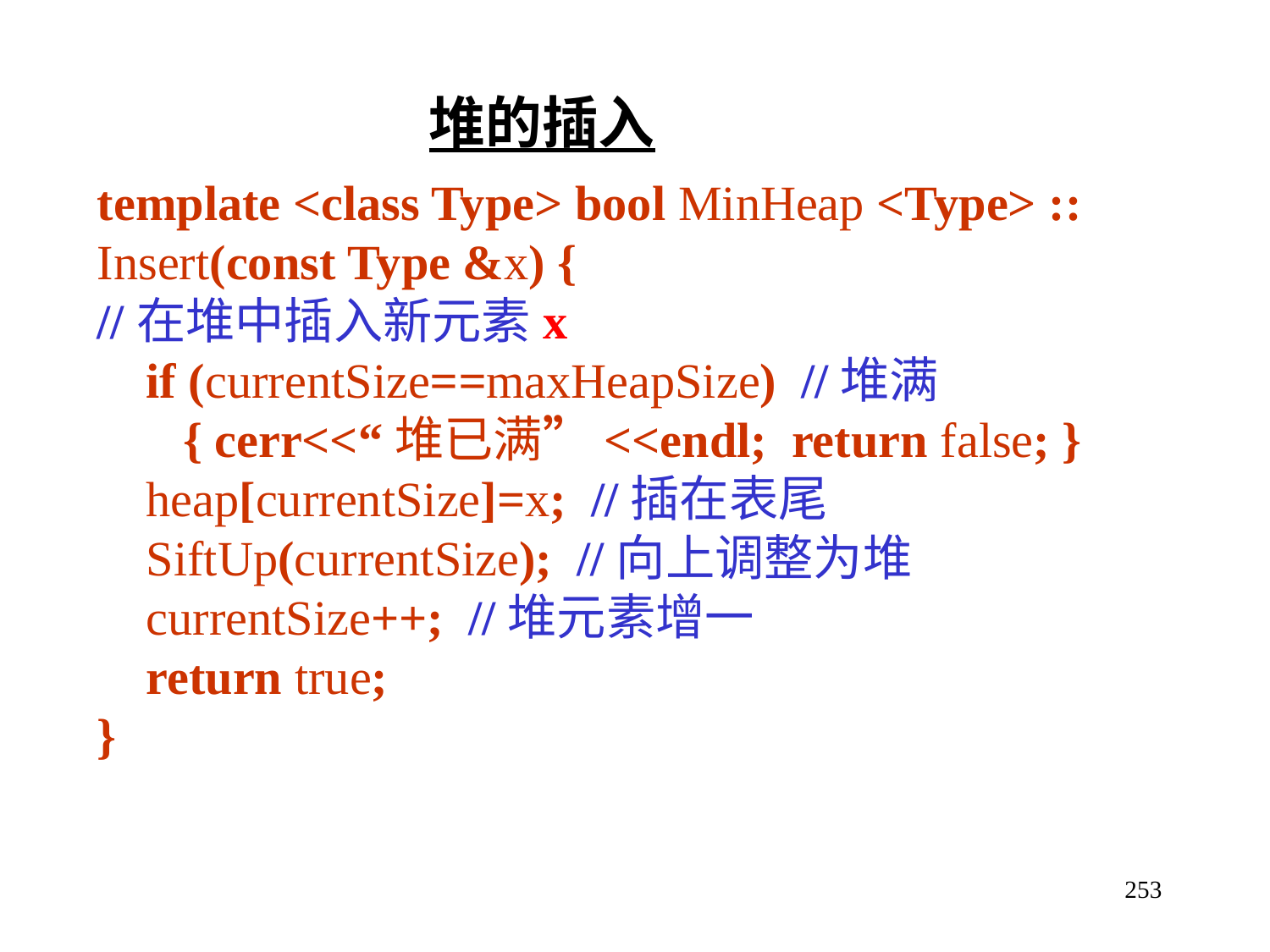

堆的插入
template <class Type> bool MinHeap <Type> ::
Insert(const Type &x) {
//在堆中插入新元素x
    if (currentSize==maxHeapSize)  //堆满
       { cerr<<“堆已满”<<endl;  return false; }
    heap[currentSize]=x;  //插在表尾
    SiftUp(currentSize);  //向上调整为堆
    currentSize++;  //堆元素增一
    return true;
}
253